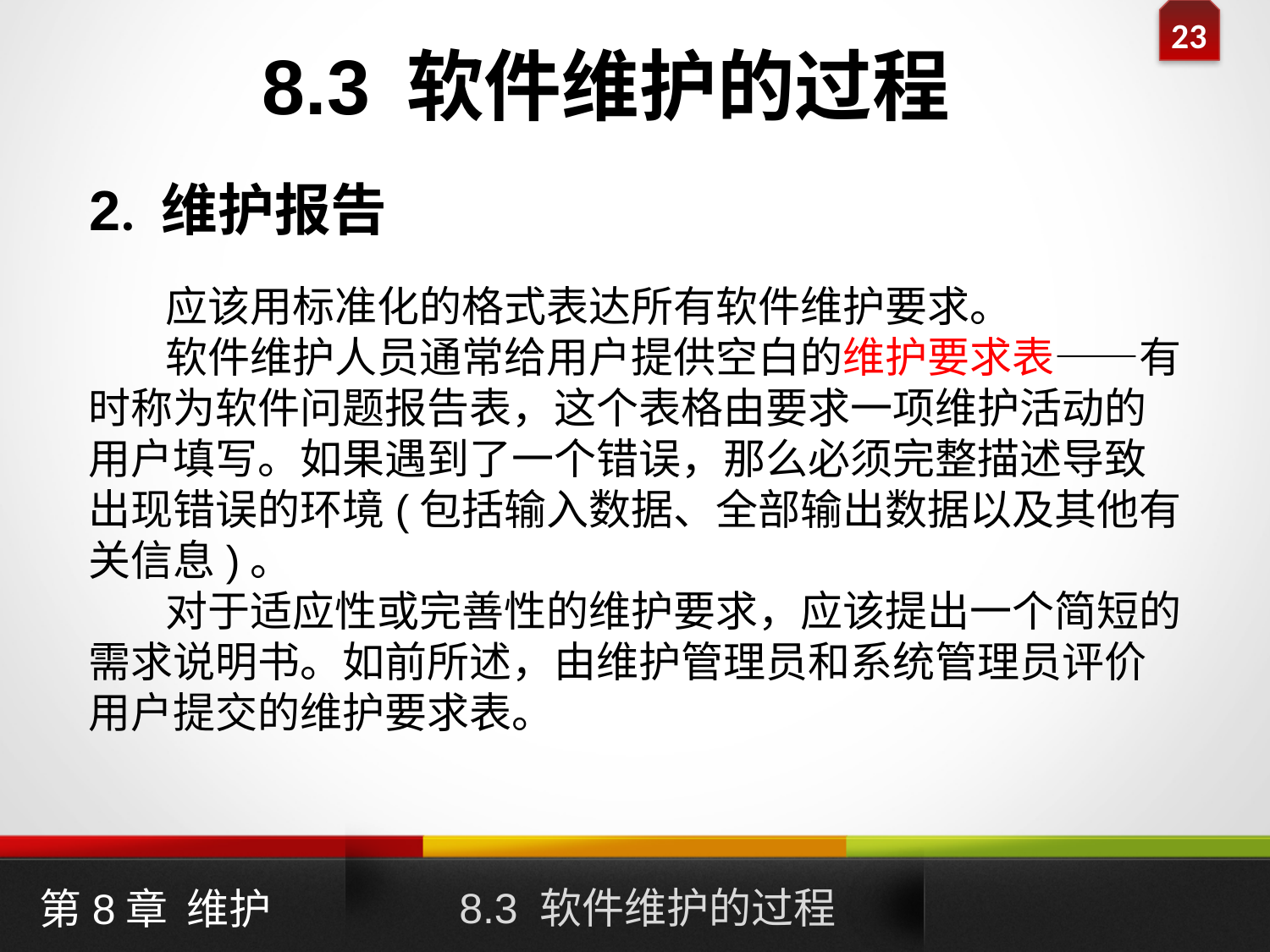

8.3 软件维护的过程
2. 维护报告

       应该用标准化的格式表达所有软件维护要求。
       软件维护人员通常给用户提供空白的维护要求表——有时称为软件问题报告表，这个表格由要求一项维护活动的用户填写。如果遇到了一个错误，那么必须完整描述导致出现错误的环境(包括输入数据、全部输出数据以及其他有关信息)。
       对于适应性或完善性的维护要求，应该提出一个简短的需求说明书。如前所述，由维护管理员和系统管理员评价用户提交的维护要求表。
8.3 软件维护的过程